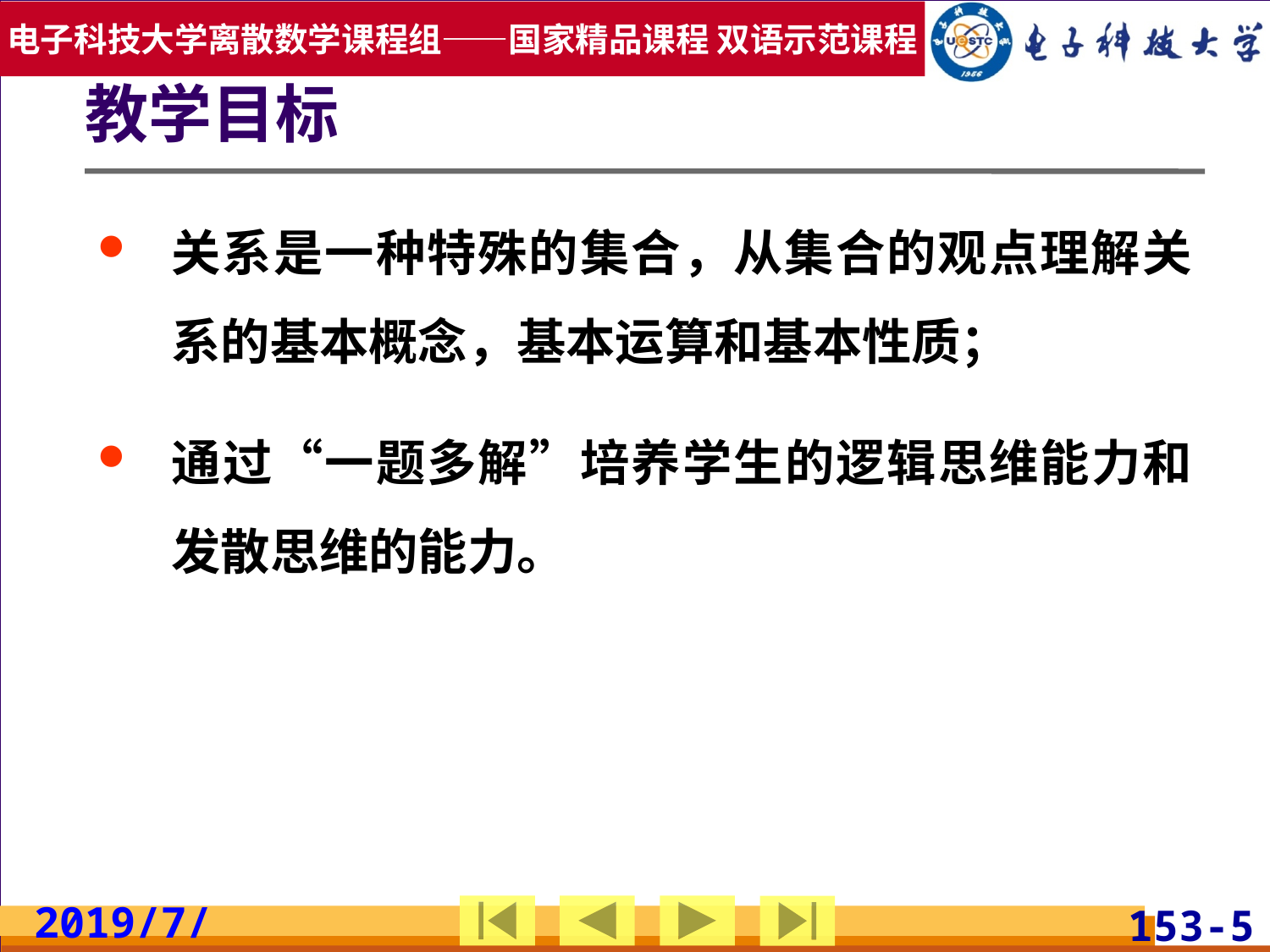

# 教学目标
关系是一种特殊的集合，从集合的观点理解关系的基本概念，基本运算和基本性质；
通过“一题多解”培养学生的逻辑思维能力和发散思维的能力。
2019/7/3